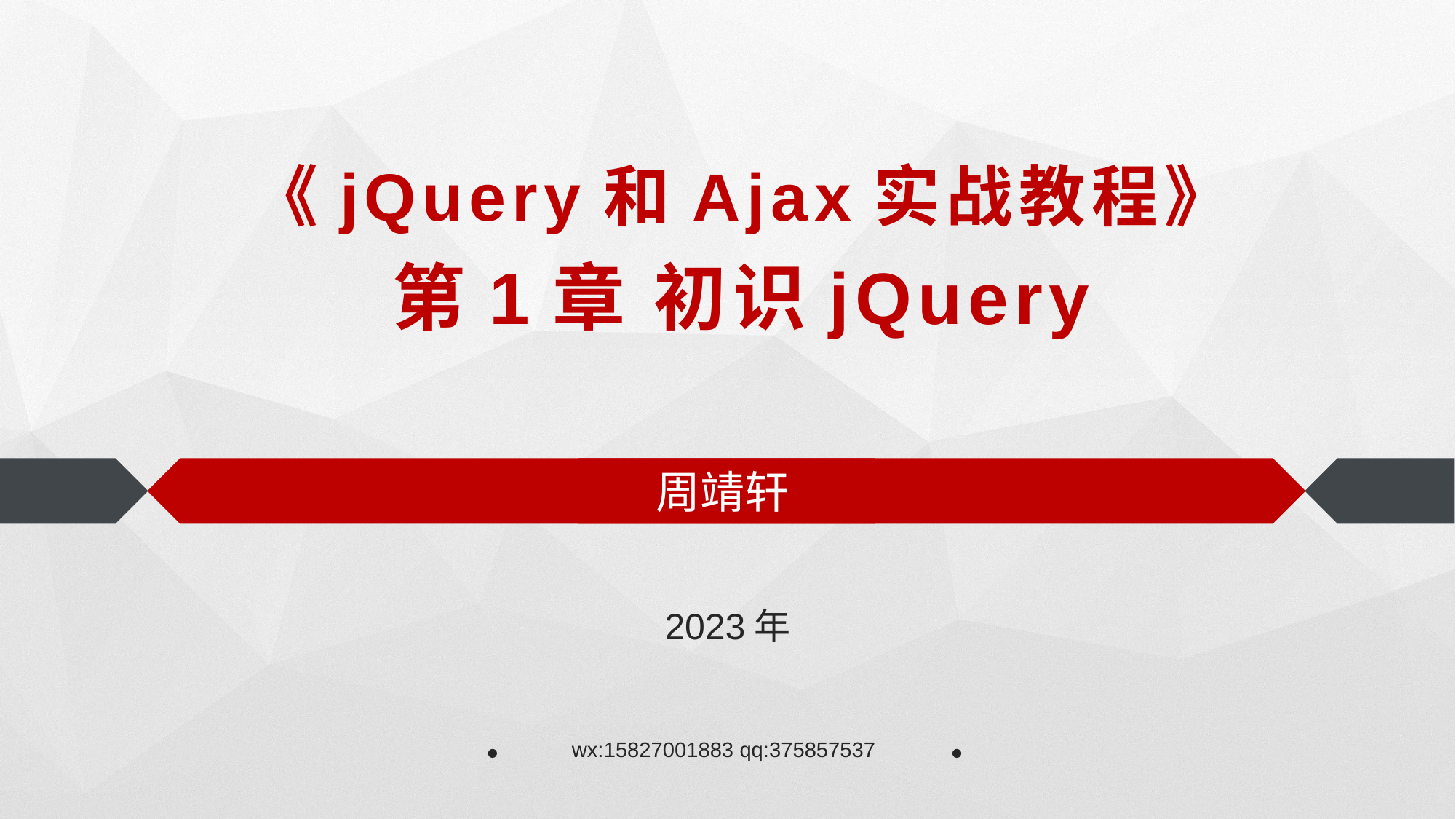

《jQuery和Ajax实战教程》
第1章 初识jQuery

周靖轩
2023年
wx:15827001883 qq:375857537